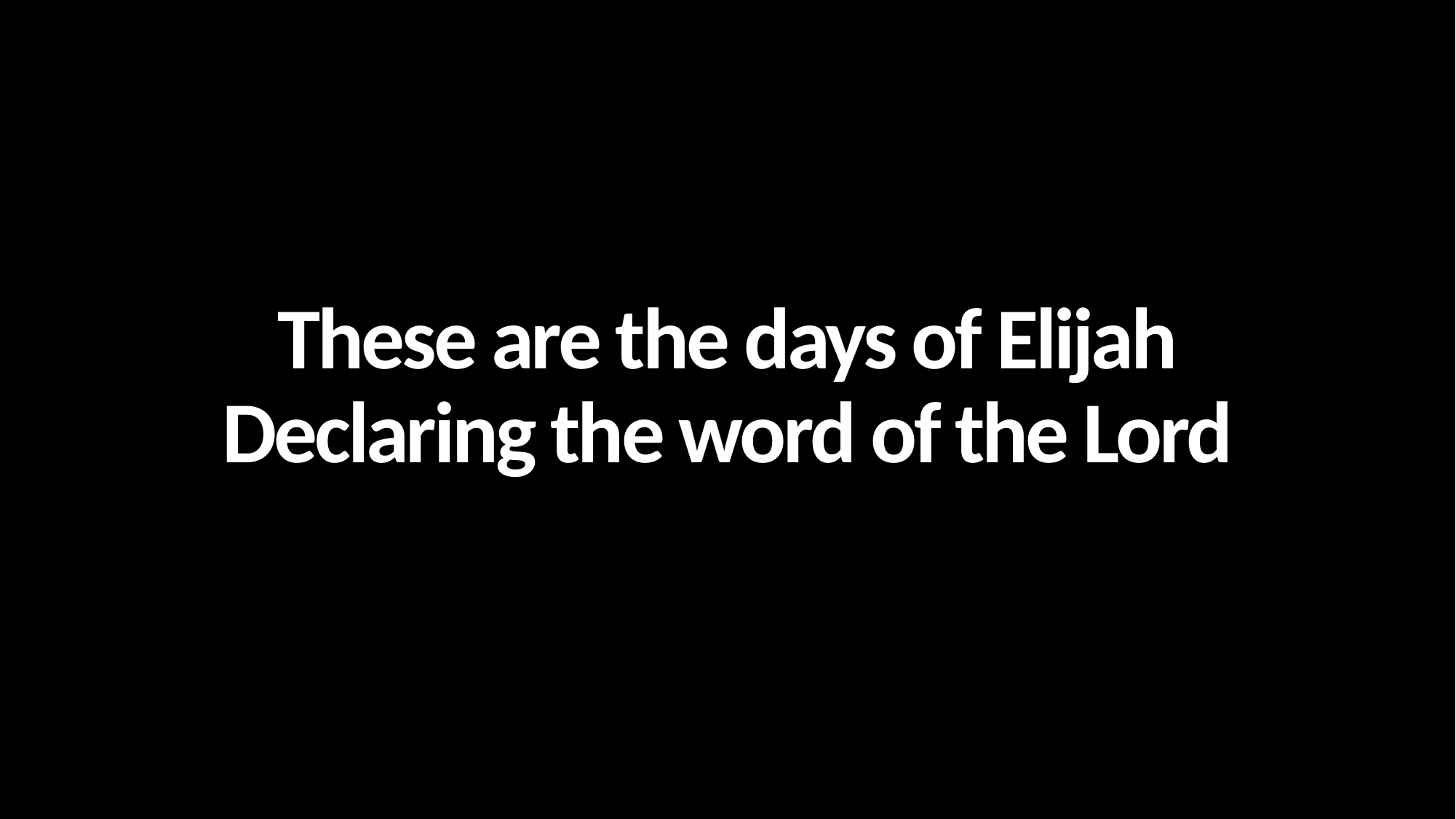

These are the days of Elijah
Declaring the word of the Lord
지금은 엘리야 때처럼
주 말씀이 선포되고